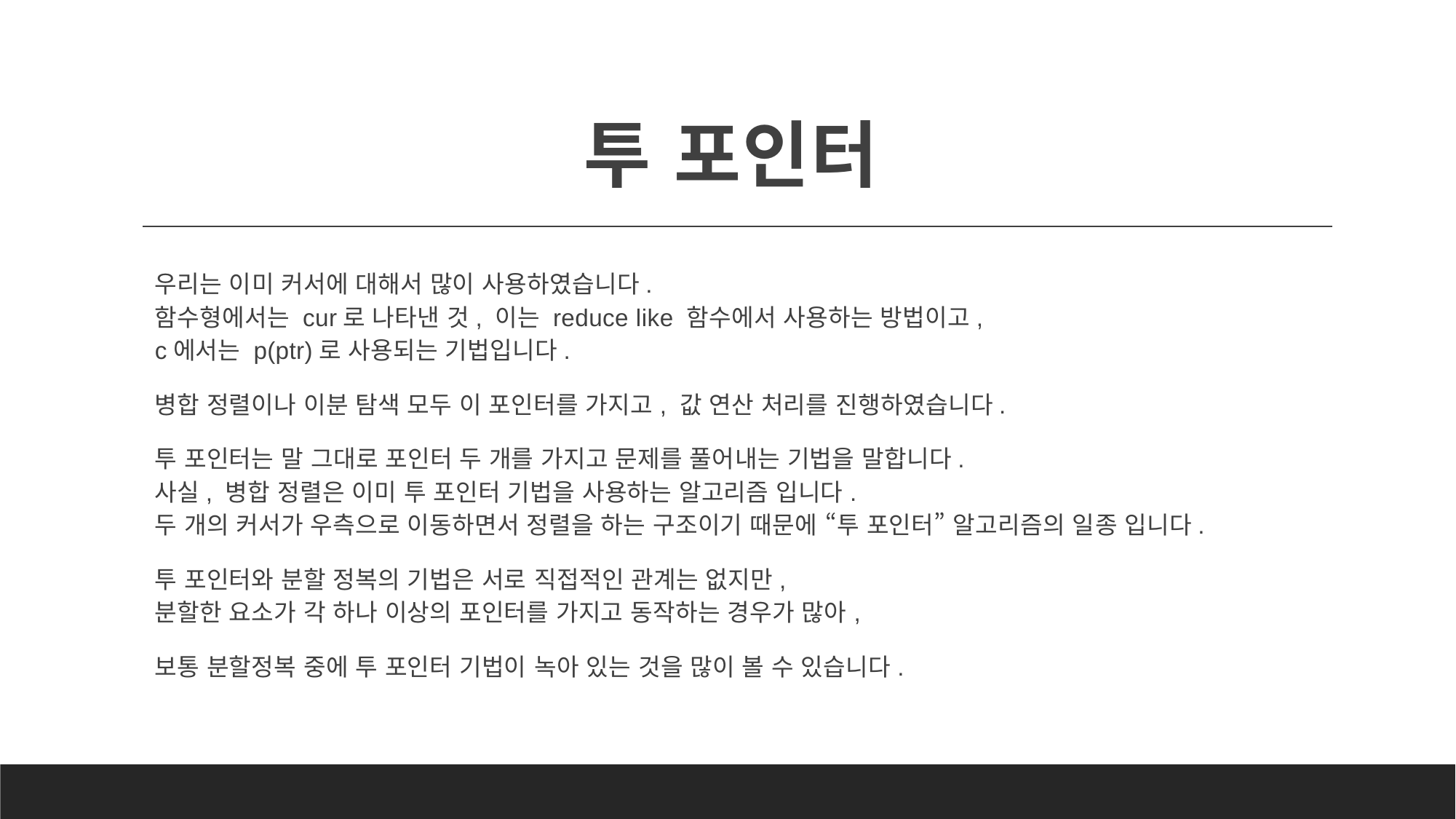

# 투 포인터
우리는 이미 커서에 대해서 많이 사용하였습니다.
함수형에서는 cur로 나타낸 것, 이는 reduce like 함수에서 사용하는 방법이고,
c에서는 p(ptr)로 사용되는 기법입니다.
병합 정렬이나 이분 탐색 모두 이 포인터를 가지고, 값 연산 처리를 진행하였습니다.
투 포인터는 말 그대로 포인터 두 개를 가지고 문제를 풀어내는 기법을 말합니다.
사실, 병합 정렬은 이미 투 포인터 기법을 사용하는 알고리즘 입니다.
두 개의 커서가 우측으로 이동하면서 정렬을 하는 구조이기 때문에 “투 포인터” 알고리즘의 일종 입니다.
투 포인터와 분할 정복의 기법은 서로 직접적인 관계는 없지만,
분할한 요소가 각 하나 이상의 포인터를 가지고 동작하는 경우가 많아,
보통 분할정복 중에 투 포인터 기법이 녹아 있는 것을 많이 볼 수 있습니다.